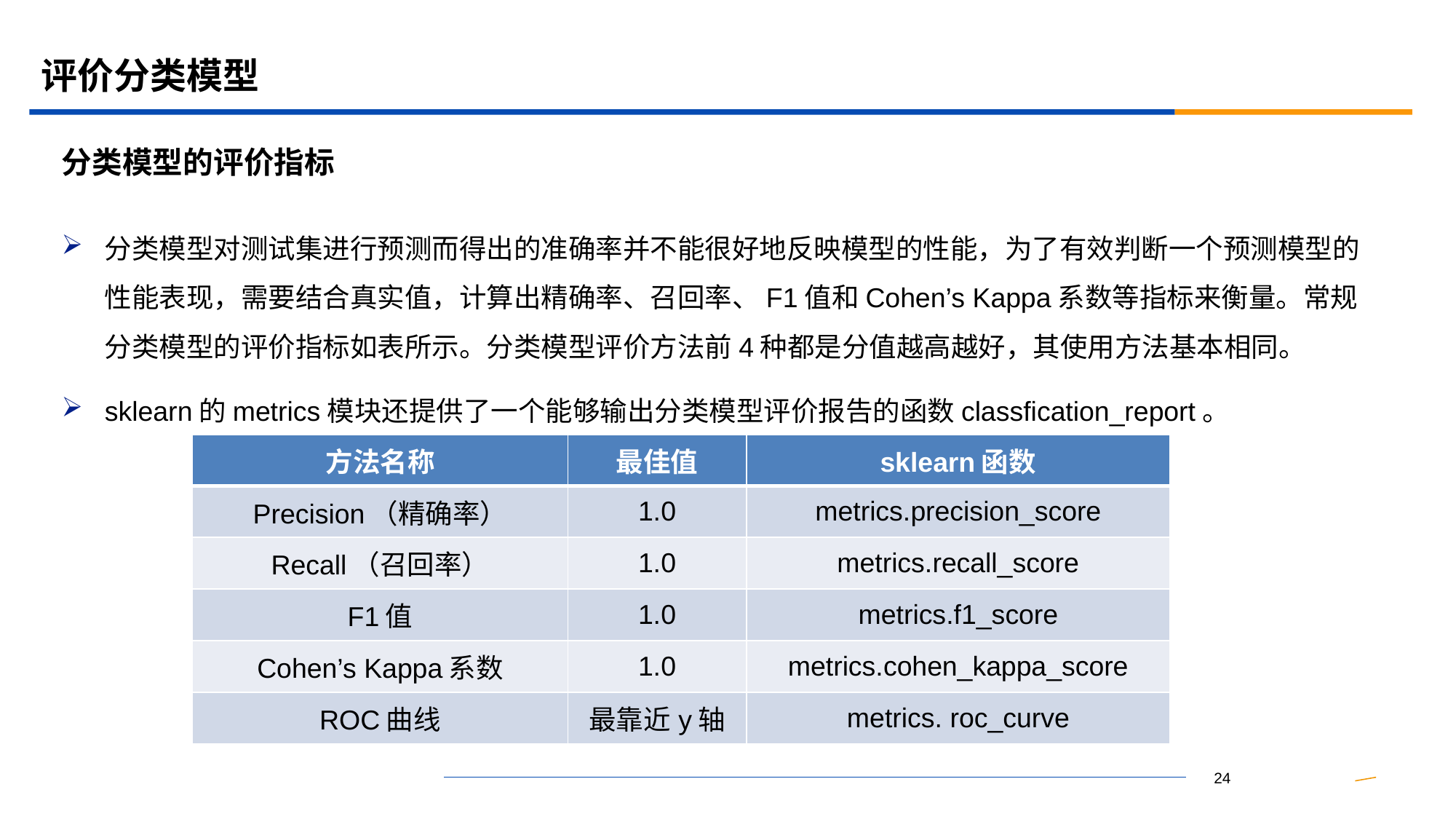

# 评价分类模型
分类模型的评价指标
分类模型对测试集进行预测而得出的准确率并不能很好地反映模型的性能，为了有效判断一个预测模型的性能表现，需要结合真实值，计算出精确率、召回率、F1值和Cohen’s Kappa系数等指标来衡量。常规分类模型的评价指标如表所示。分类模型评价方法前4种都是分值越高越好，其使用方法基本相同。
sklearn的metrics模块还提供了一个能够输出分类模型评价报告的函数classfication_report。

| 方法名称 | 最佳值 | sklearn函数 |
| --- | --- | --- |
| Precision（精确率） | 1.0 | metrics.precision\_score |
| Recall（召回率） | 1.0 | metrics.recall\_score |
| F1值 | 1.0 | metrics.f1\_score |
| Cohen’s Kappa系数 | 1.0 | metrics.cohen\_kappa\_score |
| ROC曲线 | 最靠近y轴 | metrics. roc\_curve |